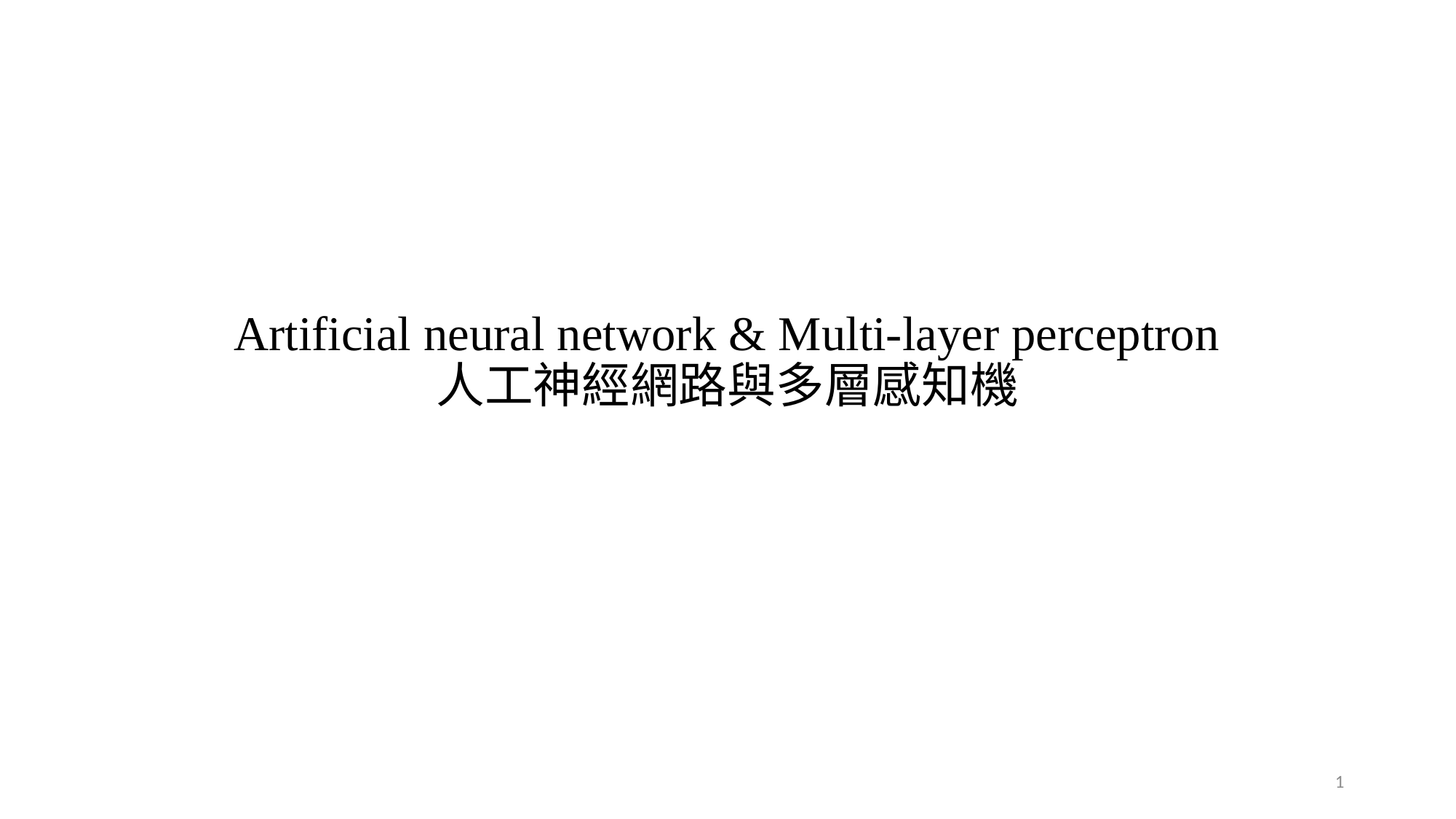

# Artificial neural network & Multi-layer perceptron 人工神經網路與多層感知機

1